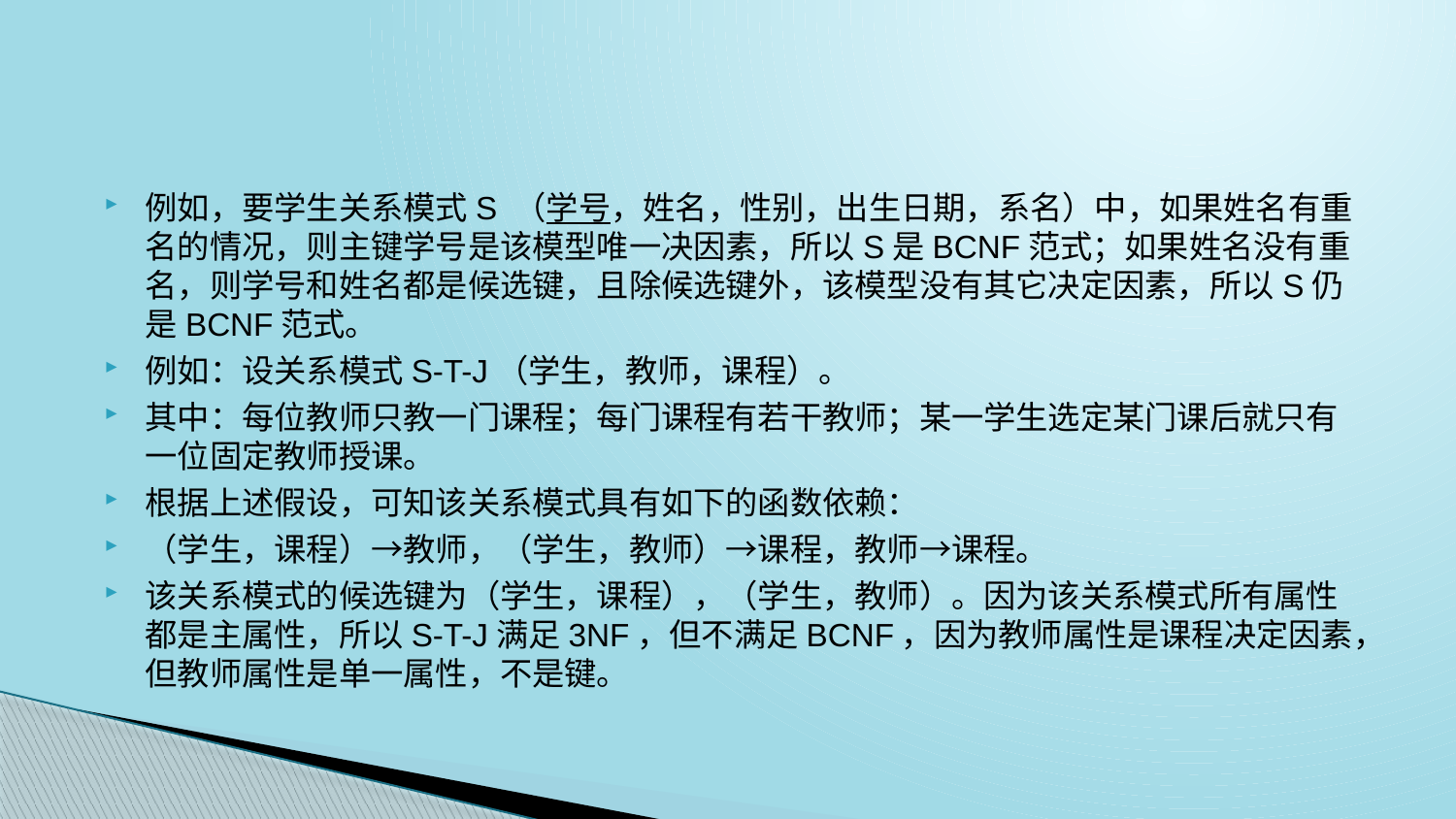

例如，要学生关系模式S （学号，姓名，性别，出生日期，系名）中，如果姓名有重名的情况，则主键学号是该模型唯一决因素，所以S是BCNF范式；如果姓名没有重名，则学号和姓名都是候选键，且除候选键外，该模型没有其它决定因素，所以S仍是BCNF范式。
例如：设关系模式S-T-J（学生，教师，课程）。
其中：每位教师只教一门课程；每门课程有若干教师；某一学生选定某门课后就只有一位固定教师授课。
根据上述假设，可知该关系模式具有如下的函数依赖：
（学生，课程）→教师，（学生，教师）→课程，教师→课程。
该关系模式的候选键为（学生，课程），（学生，教师）。因为该关系模式所有属性都是主属性，所以S-T-J满足3NF，但不满足BCNF，因为教师属性是课程决定因素，但教师属性是单一属性，不是键。

13